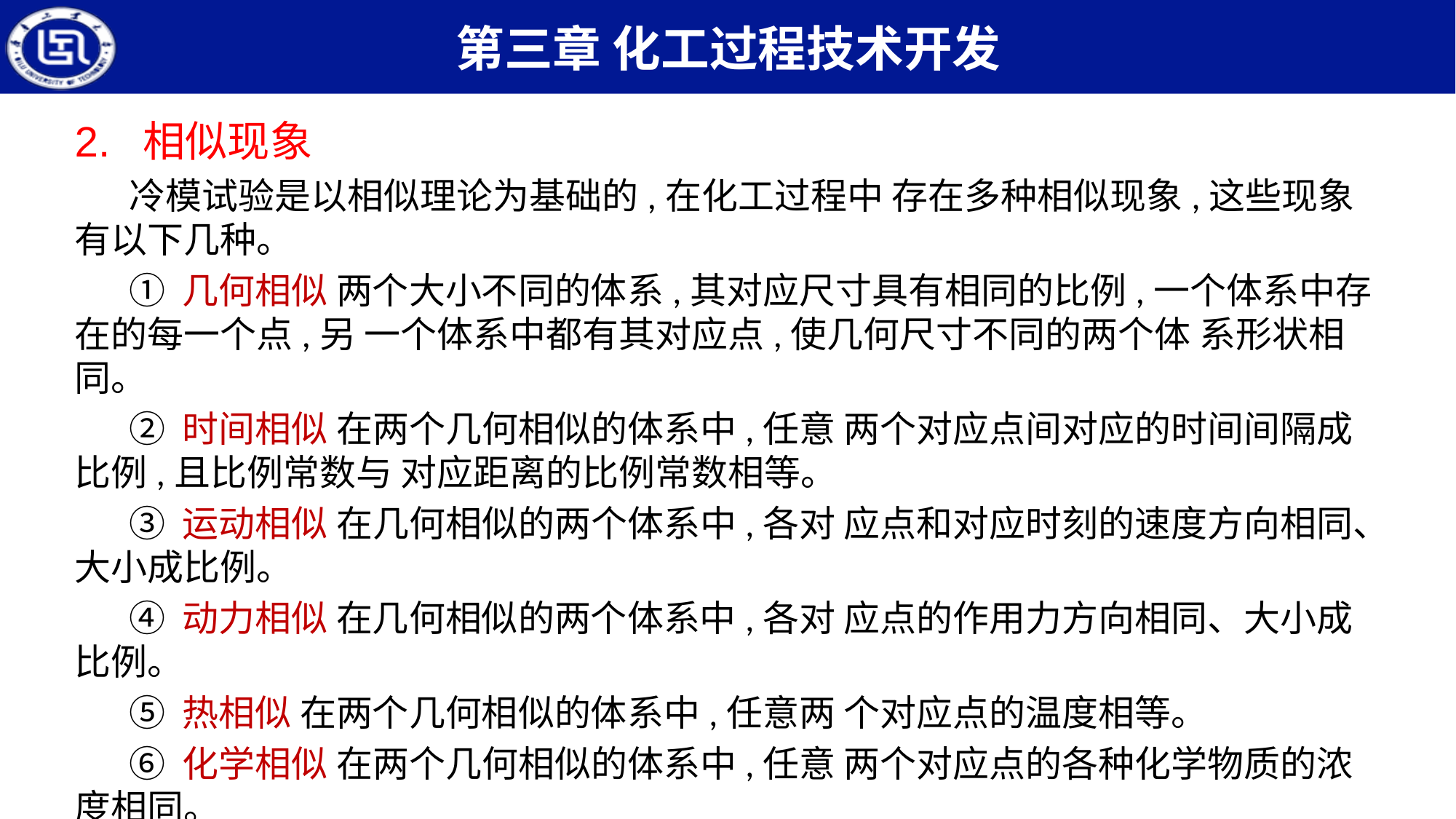

相似现象
冷模试验是以相似理论为基础的,在化工过程中 存在多种相似现象,这些现象有以下几种。
① 几何相似 两个大小不同的体系,其对应尺寸具有相同的比例,一个体系中存在的每一个点,另 一个体系中都有其对应点,使几何尺寸不同的两个体 系形状相同。
② 时间相似 在两个几何相似的体系中,任意 两个对应点间对应的时间间隔成比例,且比例常数与 对应距离的比例常数相等。
③ 运动相似 在几何相似的两个体系中,各对 应点和对应时刻的速度方向相同、大小成比例。
④ 动力相似 在几何相似的两个体系中,各对 应点的作用力方向相同、大小成比例。
⑤ 热相似 在两个几何相似的体系中,任意两 个对应点的温度相等。
⑥ 化学相似 在两个几何相似的体系中,任意 两个对应点的各种化学物质的浓度相同。